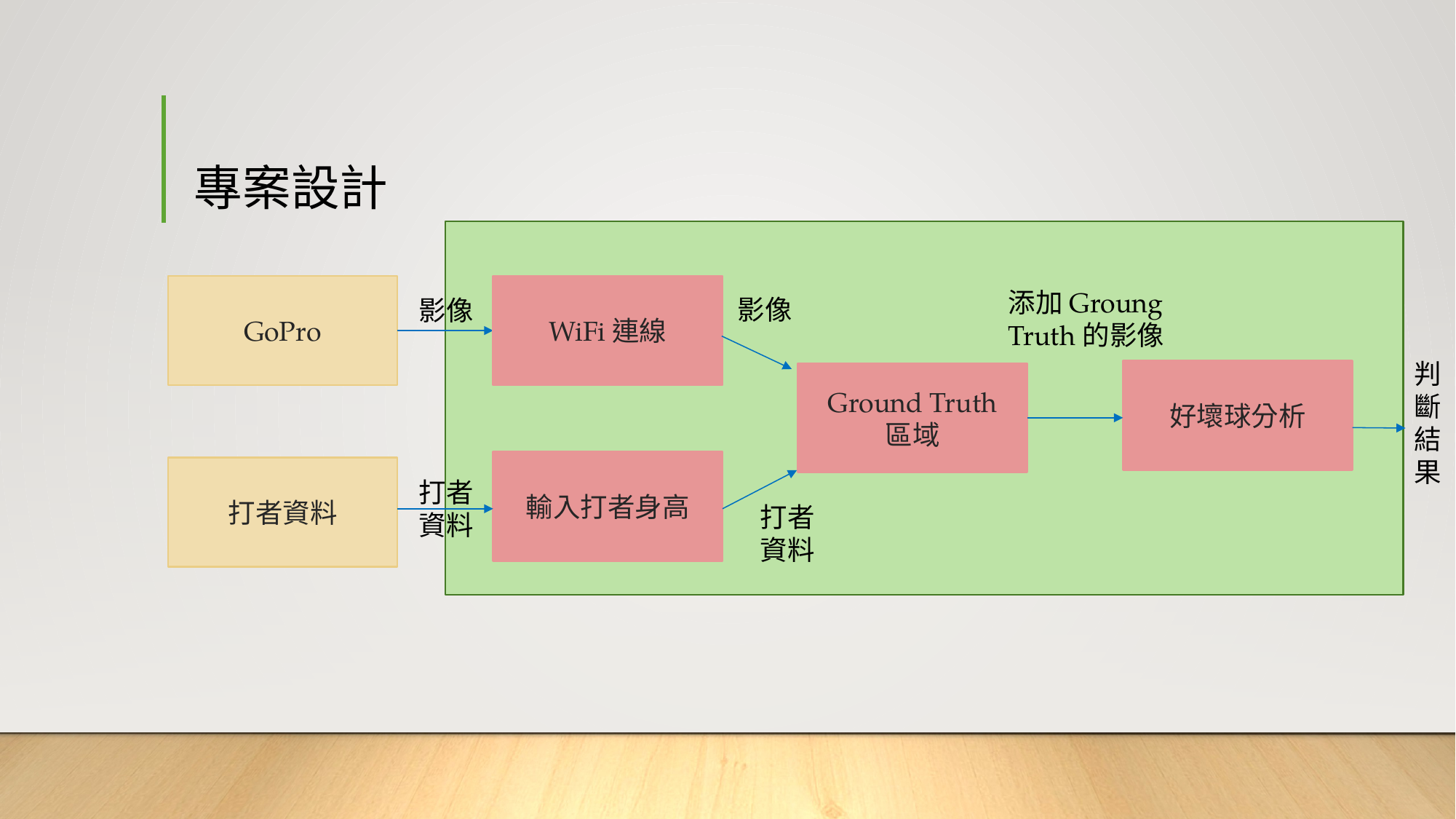

# 專案設計

GoPro
WiFi連線
添加Groung Truth的影像
影像
影像
判斷結果
好壞球分析
Ground Truth
區域
輸入打者身高
打者資料
打者資料
打者資料